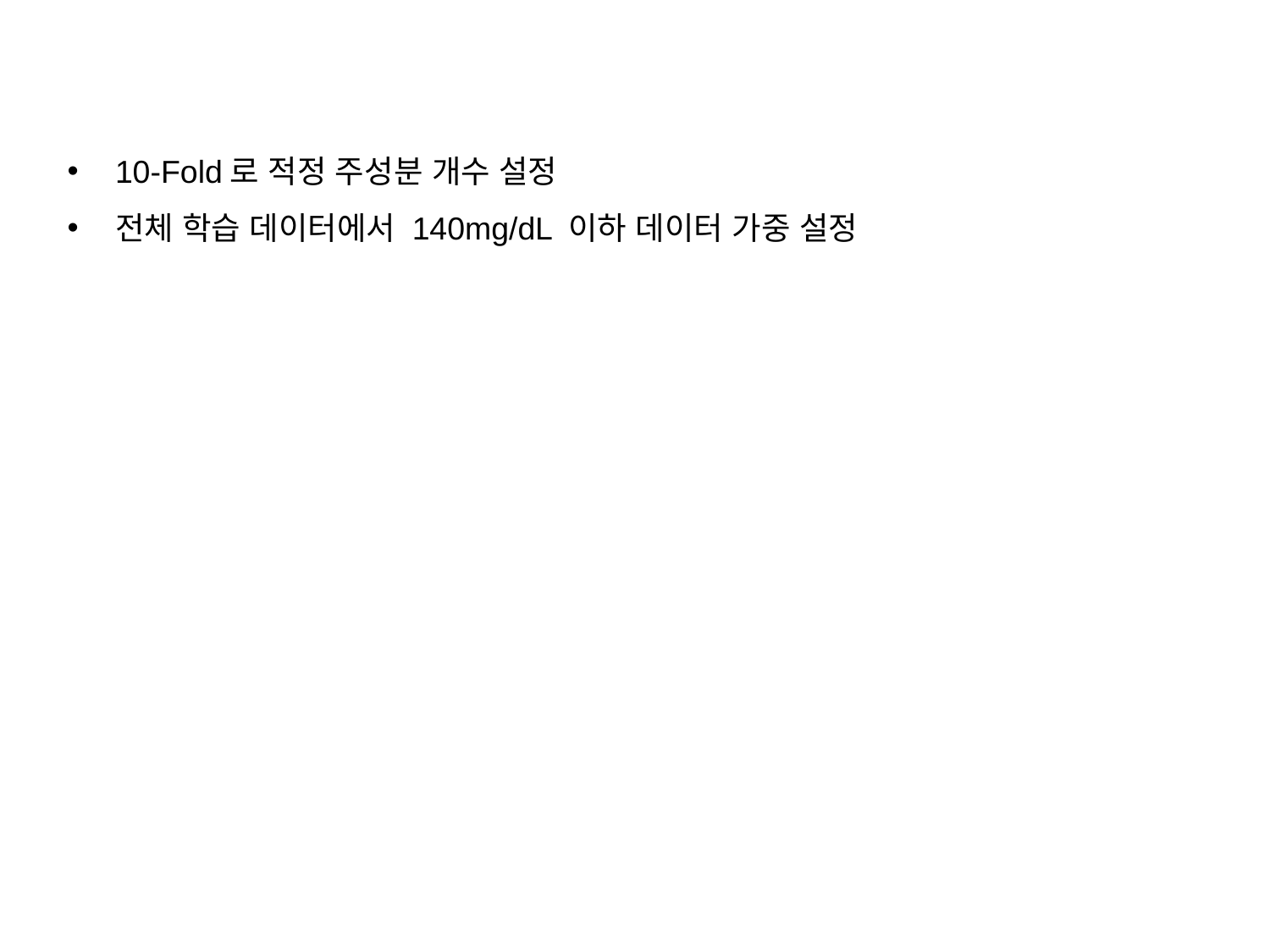

10-Fold로 적정 주성분 개수 설정
전체 학습 데이터에서 140mg/dL 이하 데이터 가중 설정